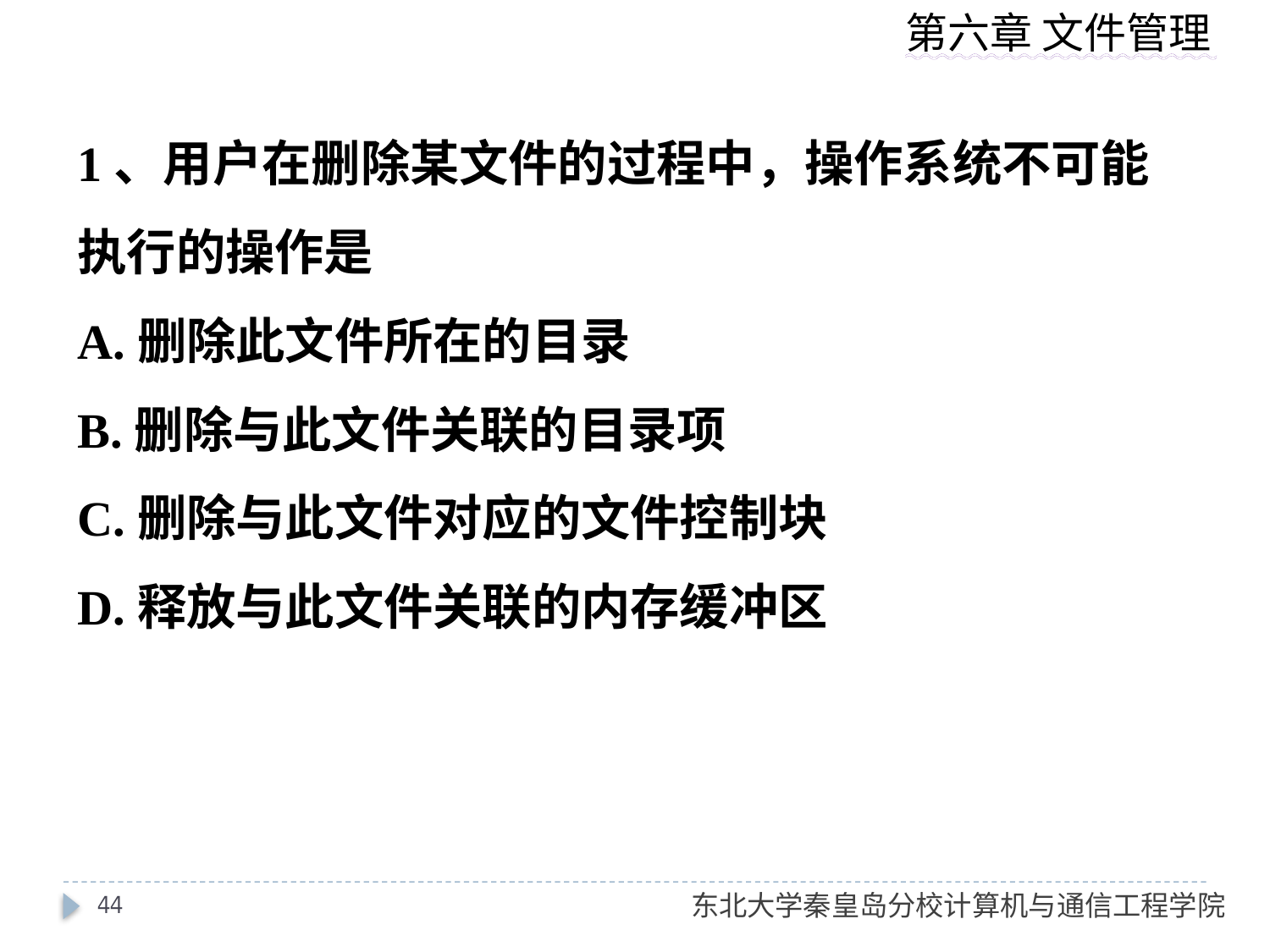

1、用户在删除某文件的过程中，操作系统不可能执行的操作是
A.删除此文件所在的目录
B.删除与此文件关联的目录项
C.删除与此文件对应的文件控制块
D.释放与此文件关联的内存缓冲区
44